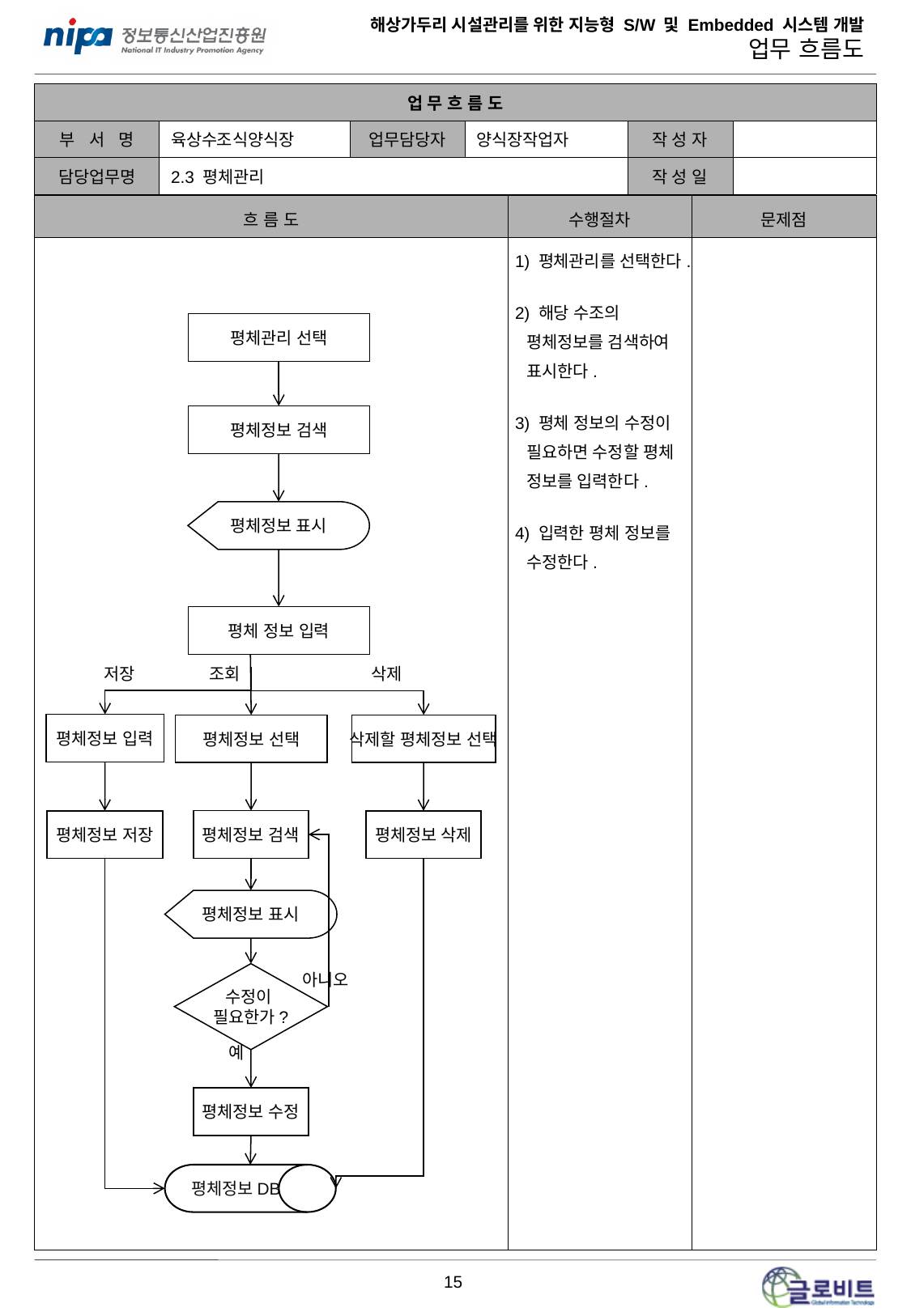

| 업 무 흐 름 도 |  |  |  |  |  |
| --- | --- | --- | --- | --- | --- |
| 부 서 명 | 육상수조식양식장 | 업무담당자 | 양식장작업자 | 작 성 자 |  |
| 담당업무명 | 2.3 평체관리 |  |  | 작 성 일 |  |
| 흐 름 도 | 수행절차 | 문제점 |
| --- | --- | --- |
|  | 1) 평체관리를 선택한다. 2) 해당 수조의 평체정보를 검색하여 표시한다. 3) 평체 정보의 수정이 필요하면 수정할 평체 정보를 입력한다. 4) 입력한 평체 정보를 수정한다. |  |
평체관리 선택
평체정보 검색
평체정보 표시
평체 정보 입력
저장
조회
삭제
평체정보 입력
평체정보 선택
삭제할 평체정보 선택
평체정보 검색
평체정보 저장
평체정보 삭제
평체정보 표시
수정이
필요한가?
아니오
예
평체정보 수정
평체정보DB